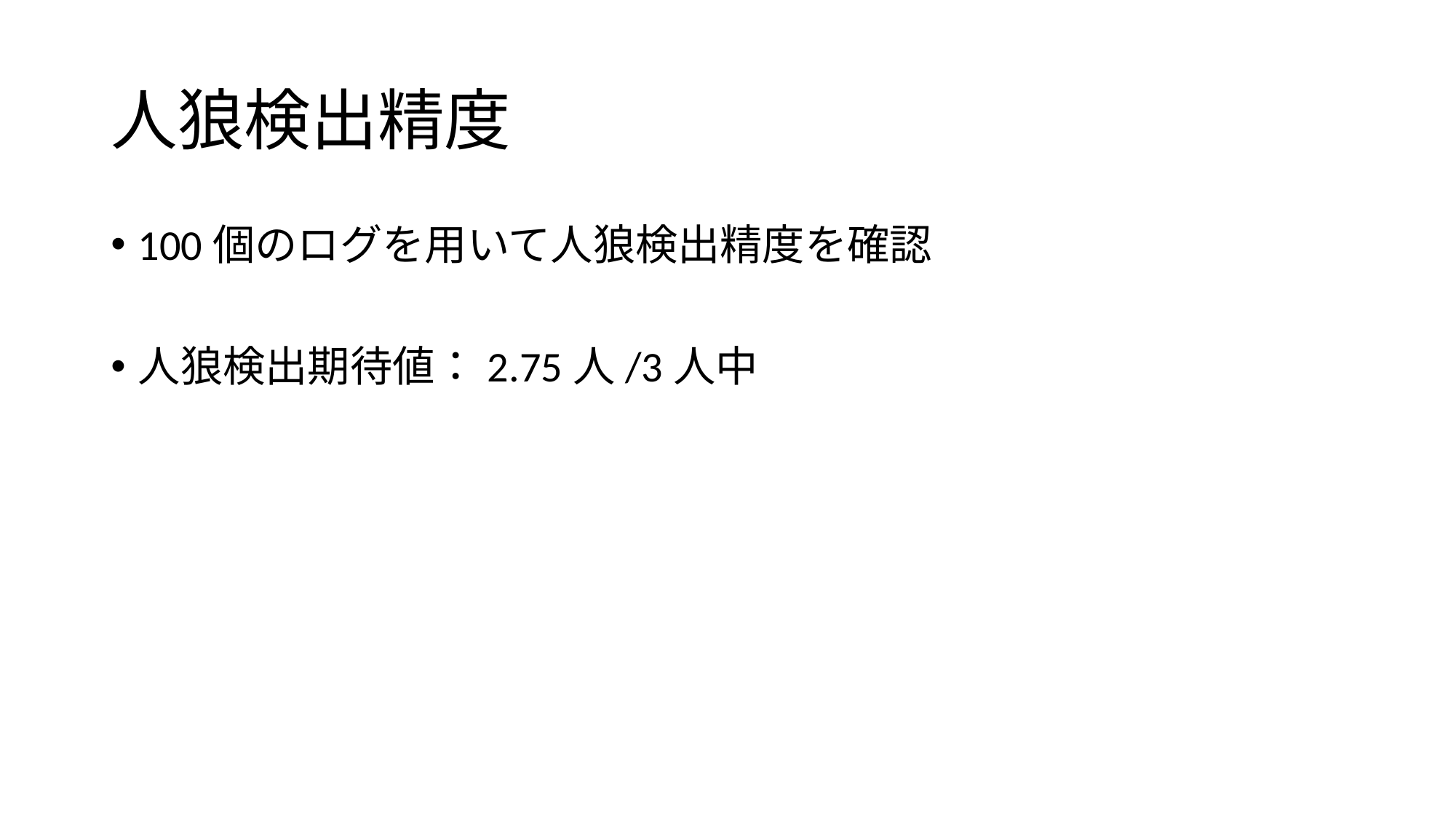

# 人狼検出精度
100個のログを用いて人狼検出精度を確認

人狼検出期待値：2.75人/3人中